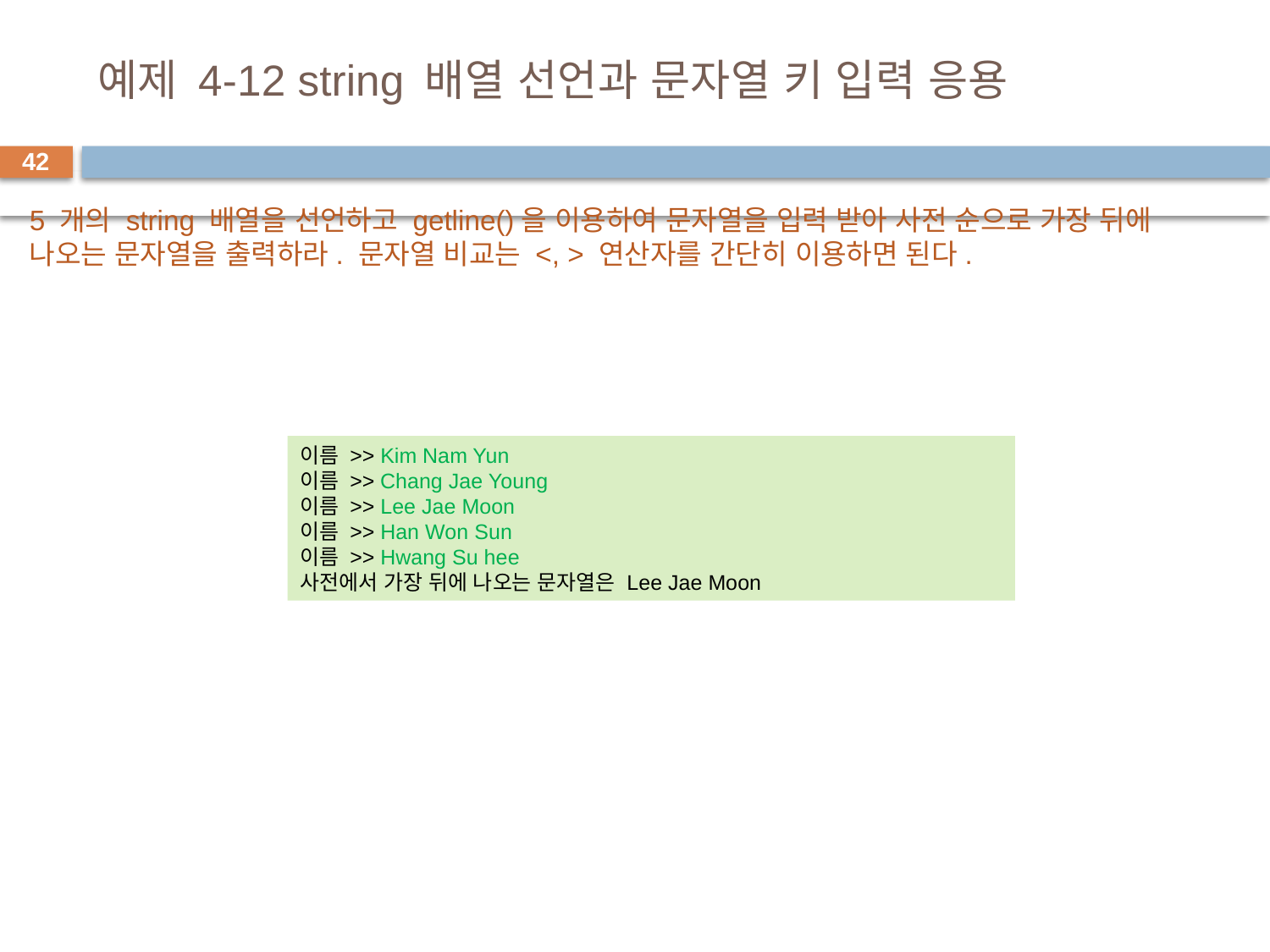

# 예제 4-12 string 배열 선언과 문자열 키 입력 응용
42
5 개의 string 배열을 선언하고 getline()을 이용하여 문자열을 입력 받아 사전 순으로 가장 뒤에 나오는 문자열을 출력하라. 문자열 비교는 <, > 연산자를 간단히 이용하면 된다.
이름 >> Kim Nam Yun
이름 >> Chang Jae Young
이름 >> Lee Jae Moon
이름 >> Han Won Sun
이름 >> Hwang Su hee
사전에서 가장 뒤에 나오는 문자열은 Lee Jae Moon